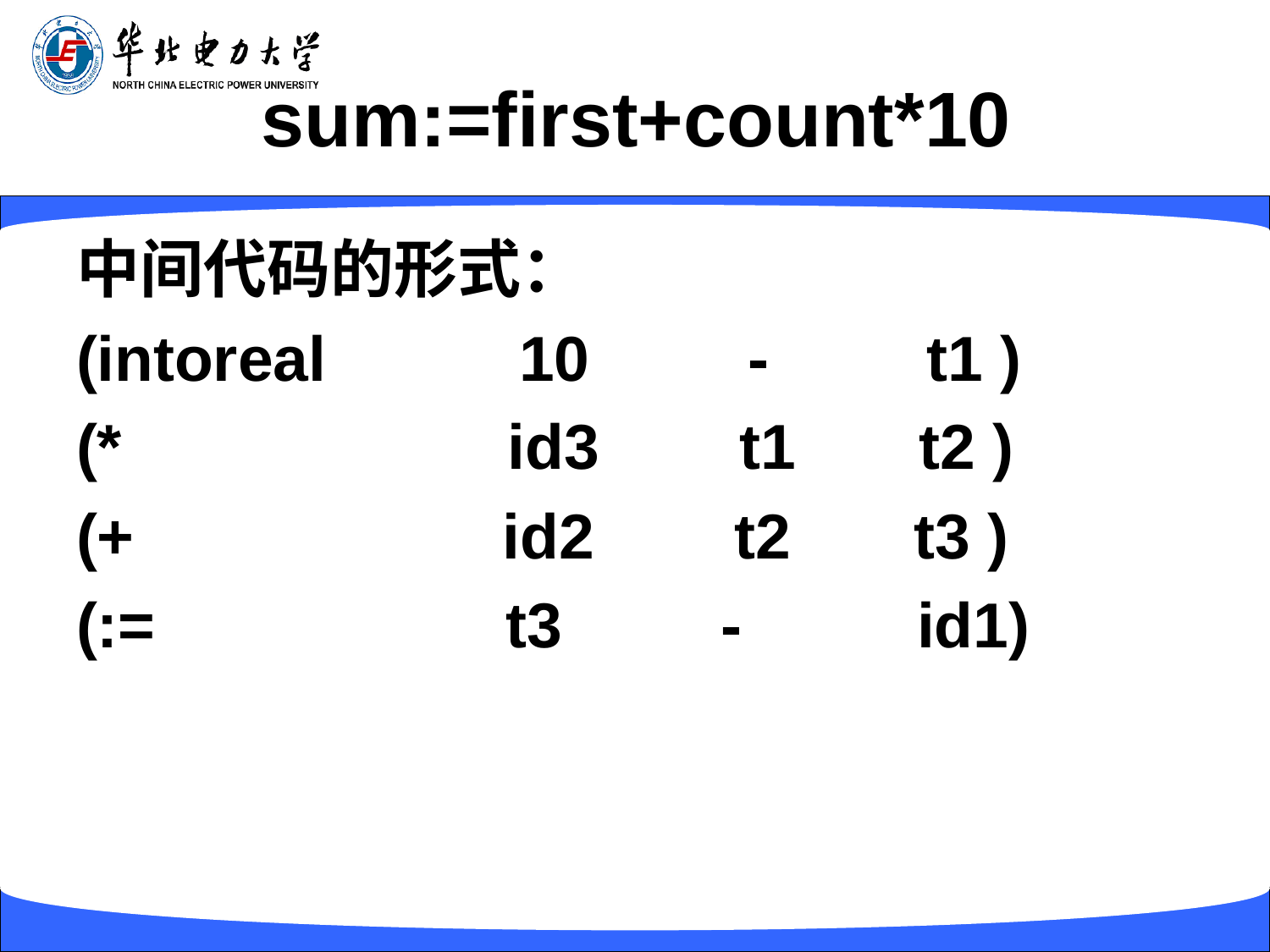

# sum:=first+count*10
中间代码的形式：
(intoreal           10         -         t1 )
(*                      id3        t1       t2 )
(+                     id2        t2       t3 )
(:=                    t3         -          id1)